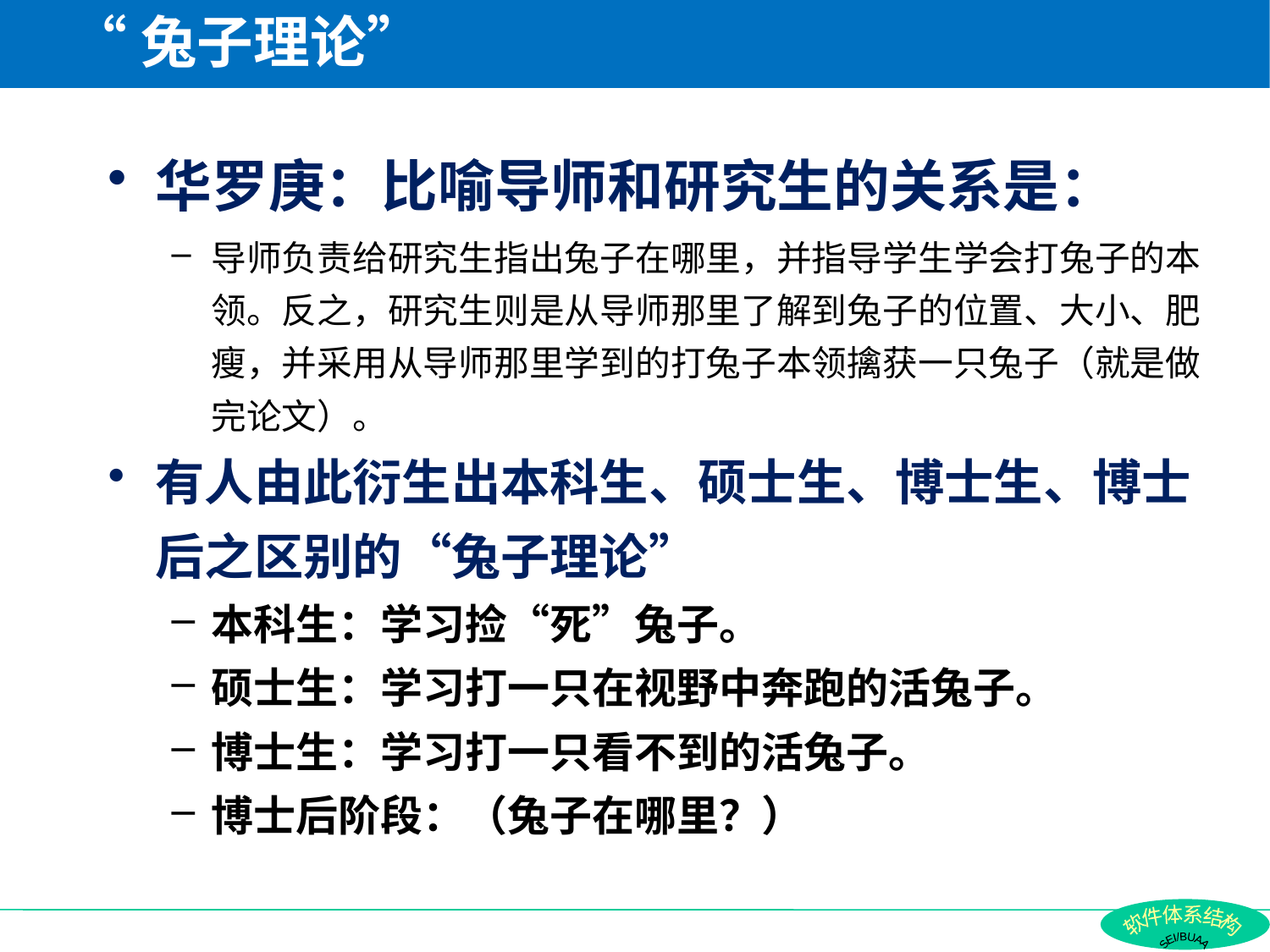

# “兔子理论”
华罗庚：比喻导师和研究生的关系是：
导师负责给研究生指出兔子在哪里，并指导学生学会打兔子的本领。反之，研究生则是从导师那里了解到兔子的位置、大小、肥瘦，并采用从导师那里学到的打兔子本领擒获一只兔子（就是做完论文）。
有人由此衍生出本科生、硕士生、博士生、博士后之区别的“兔子理论”
本科生：学习捡“死”兔子。
硕士生：学习打一只在视野中奔跑的活兔子。
博士生：学习打一只看不到的活兔子。
博士后阶段：（兔子在哪里？）